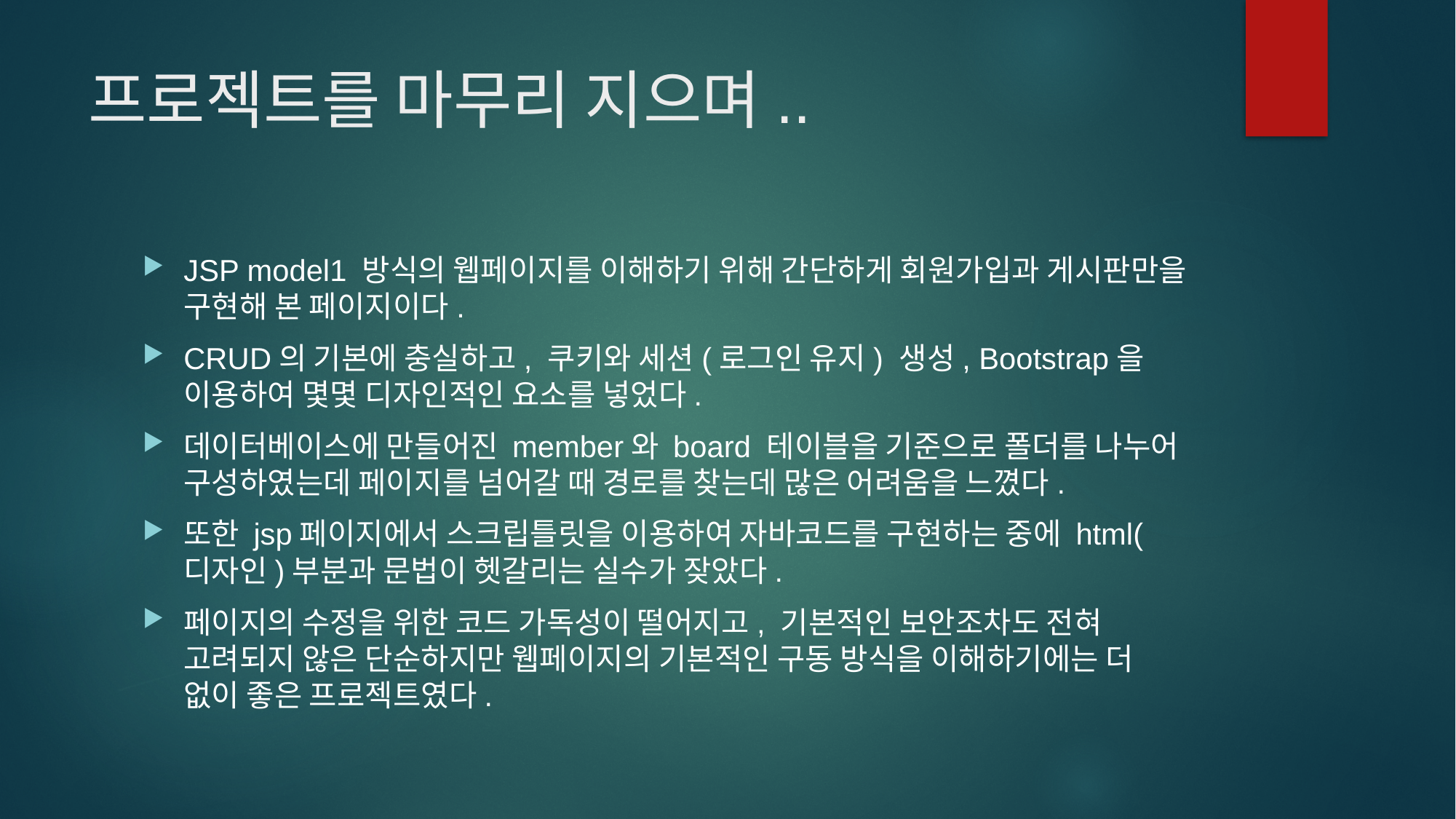

# 프로젝트를 마무리 지으며..
JSP model1 방식의 웹페이지를 이해하기 위해 간단하게 회원가입과 게시판만을 구현해 본 페이지이다.
CRUD의 기본에 충실하고, 쿠키와 세션(로그인 유지) 생성, Bootstrap을 이용하여 몇몇 디자인적인 요소를 넣었다.
데이터베이스에 만들어진 member와 board 테이블을 기준으로 폴더를 나누어 구성하였는데 페이지를 넘어갈 때 경로를 찾는데 많은 어려움을 느꼈다.
또한 jsp페이지에서 스크립틀릿을 이용하여 자바코드를 구현하는 중에 html(디자인)부분과 문법이 헷갈리는 실수가 잦았다.
페이지의 수정을 위한 코드 가독성이 떨어지고, 기본적인 보안조차도 전혀 고려되지 않은 단순하지만 웹페이지의 기본적인 구동 방식을 이해하기에는 더 없이 좋은 프로젝트였다.